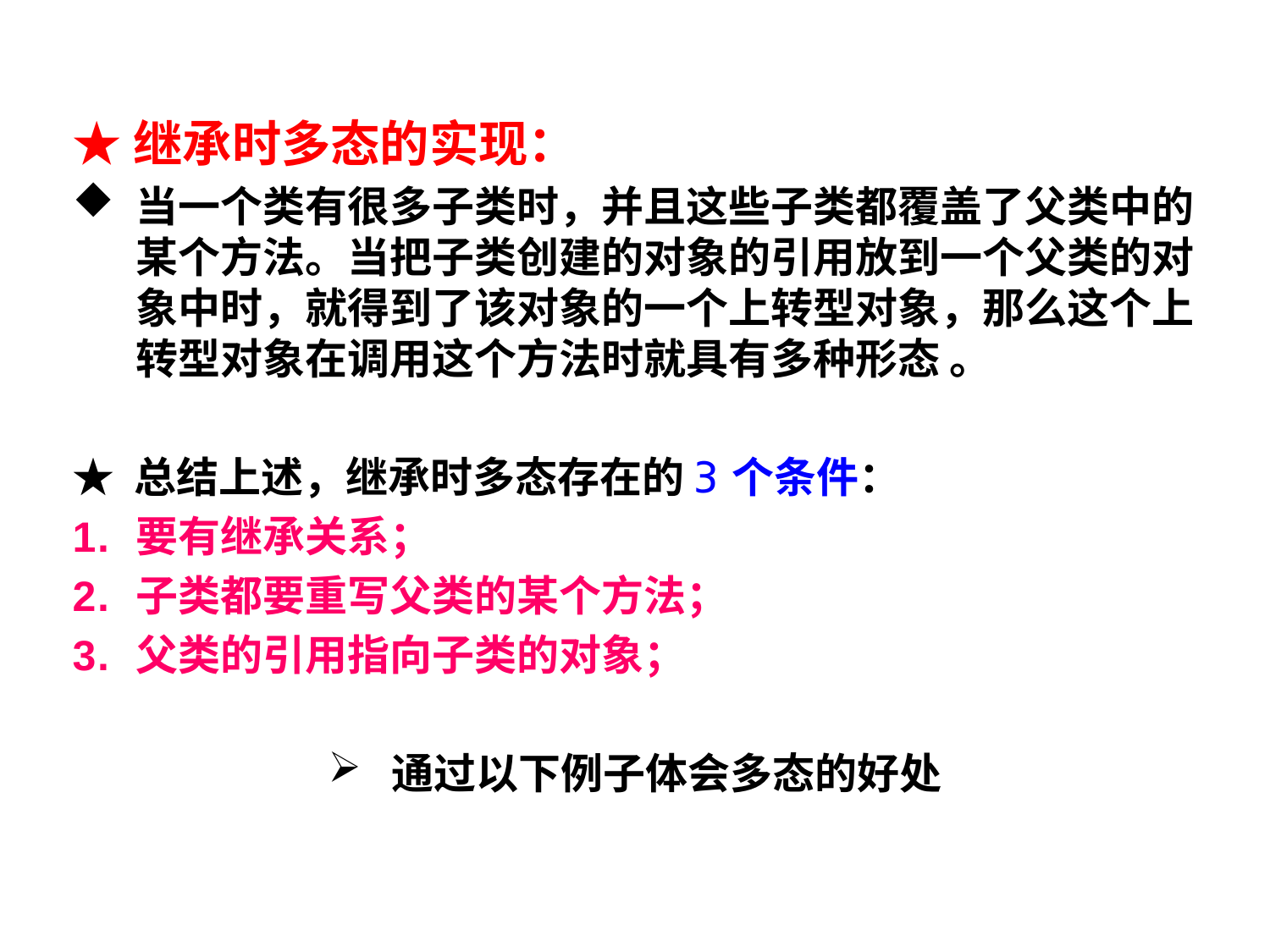

★继承时多态的实现：
当一个类有很多子类时，并且这些子类都覆盖了父类中的某个方法。当把子类创建的对象的引用放到一个父类的对象中时，就得到了该对象的一个上转型对象，那么这个上转型对象在调用这个方法时就具有多种形态 。

★ 总结上述，继承时多态存在的3个条件：
要有继承关系；
子类都要重写父类的某个方法；
父类的引用指向子类的对象；

通过以下例子体会多态的好处